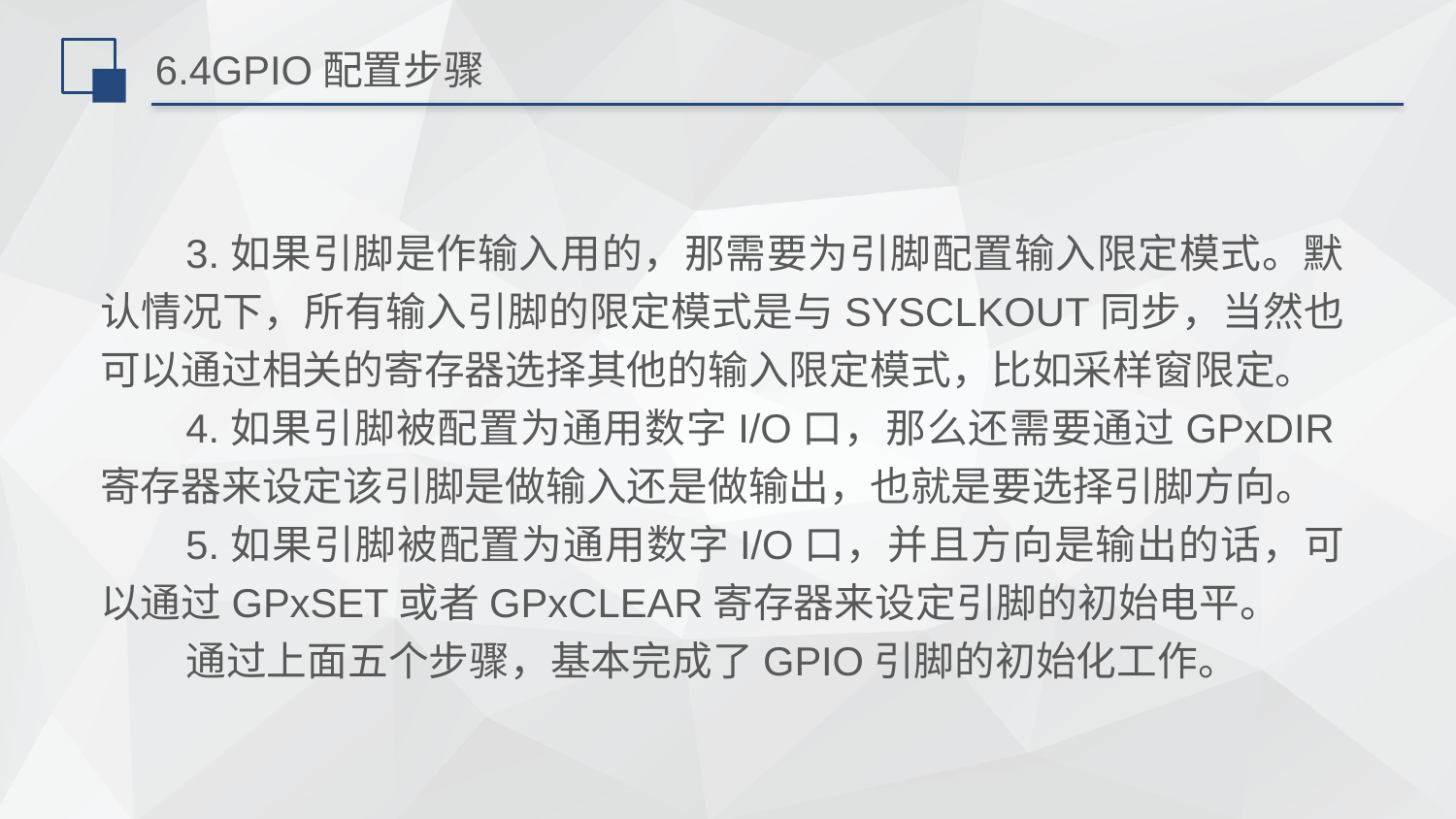

# 6.4GPIO配置步骤
3.如果引脚是作输入用的，那需要为引脚配置输入限定模式。默认情况下，所有输入引脚的限定模式是与SYSCLKOUT同步，当然也可以通过相关的寄存器选择其他的输入限定模式，比如采样窗限定。
4.如果引脚被配置为通用数字I/O口，那么还需要通过GPxDIR寄存器来设定该引脚是做输入还是做输出，也就是要选择引脚方向。
5.如果引脚被配置为通用数字I/O口，并且方向是输出的话，可以通过GPxSET或者GPxCLEAR寄存器来设定引脚的初始电平。
通过上面五个步骤，基本完成了GPIO引脚的初始化工作。